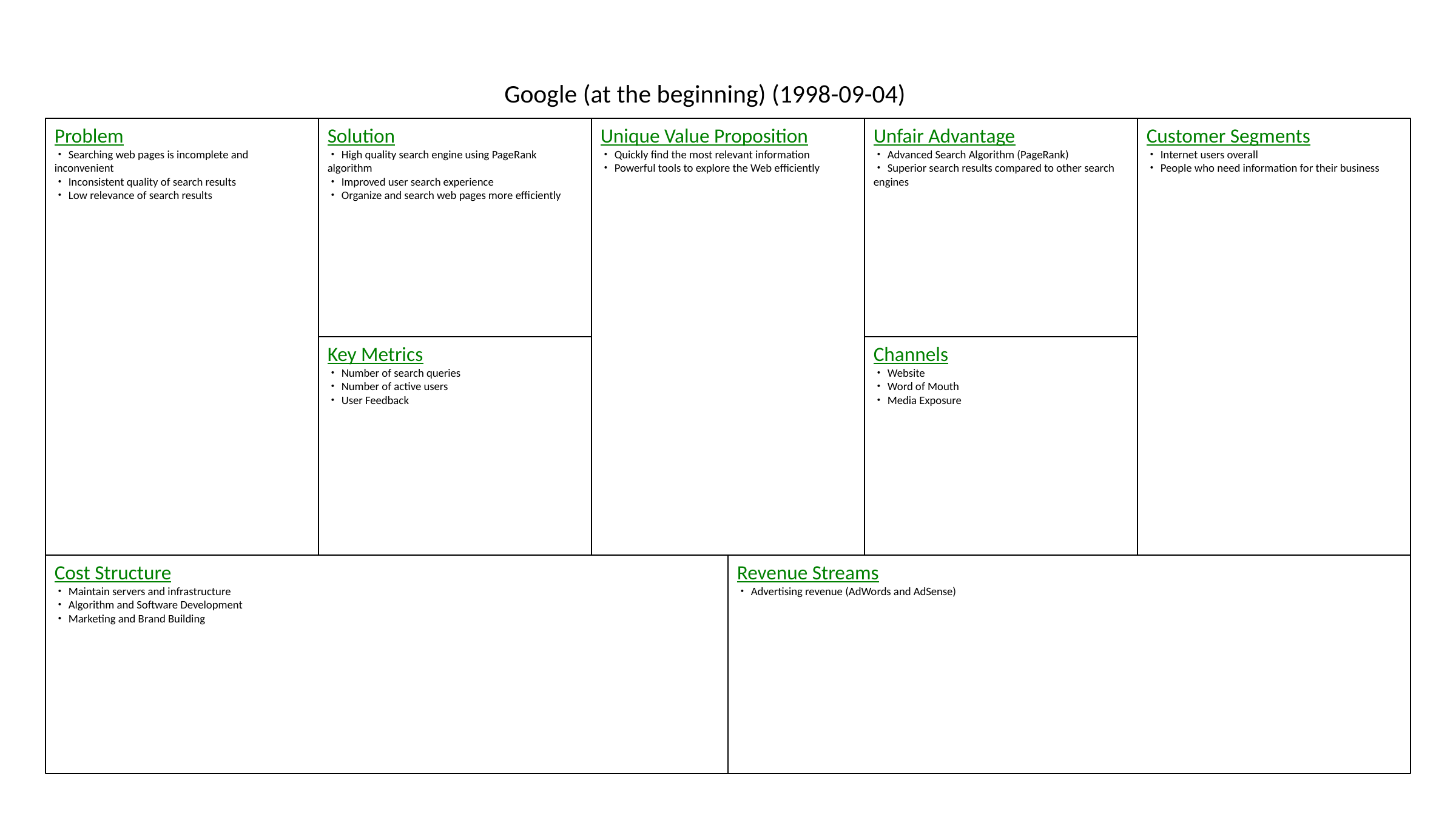

Google (at the beginning) (1998-09-04)
Problem
・Searching web pages is incomplete and inconvenient
・Inconsistent quality of search results
・Low relevance of search results
Solution
・High quality search engine using PageRank algorithm
・Improved user search experience
・Organize and search web pages more efficiently
Unique Value Proposition
・Quickly find the most relevant information
・Powerful tools to explore the Web efficiently
Unfair Advantage
・Advanced Search Algorithm (PageRank)
・Superior search results compared to other search engines
Customer Segments
・Internet users overall
・People who need information for their business
Key Metrics
・Number of search queries
・Number of active users
・User Feedback
Channels
・Website
・Word of Mouth
・Media Exposure
Cost Structure
・Maintain servers and infrastructure
・Algorithm and Software Development
・Marketing and Brand Building
Revenue Streams
・Advertising revenue (AdWords and AdSense)